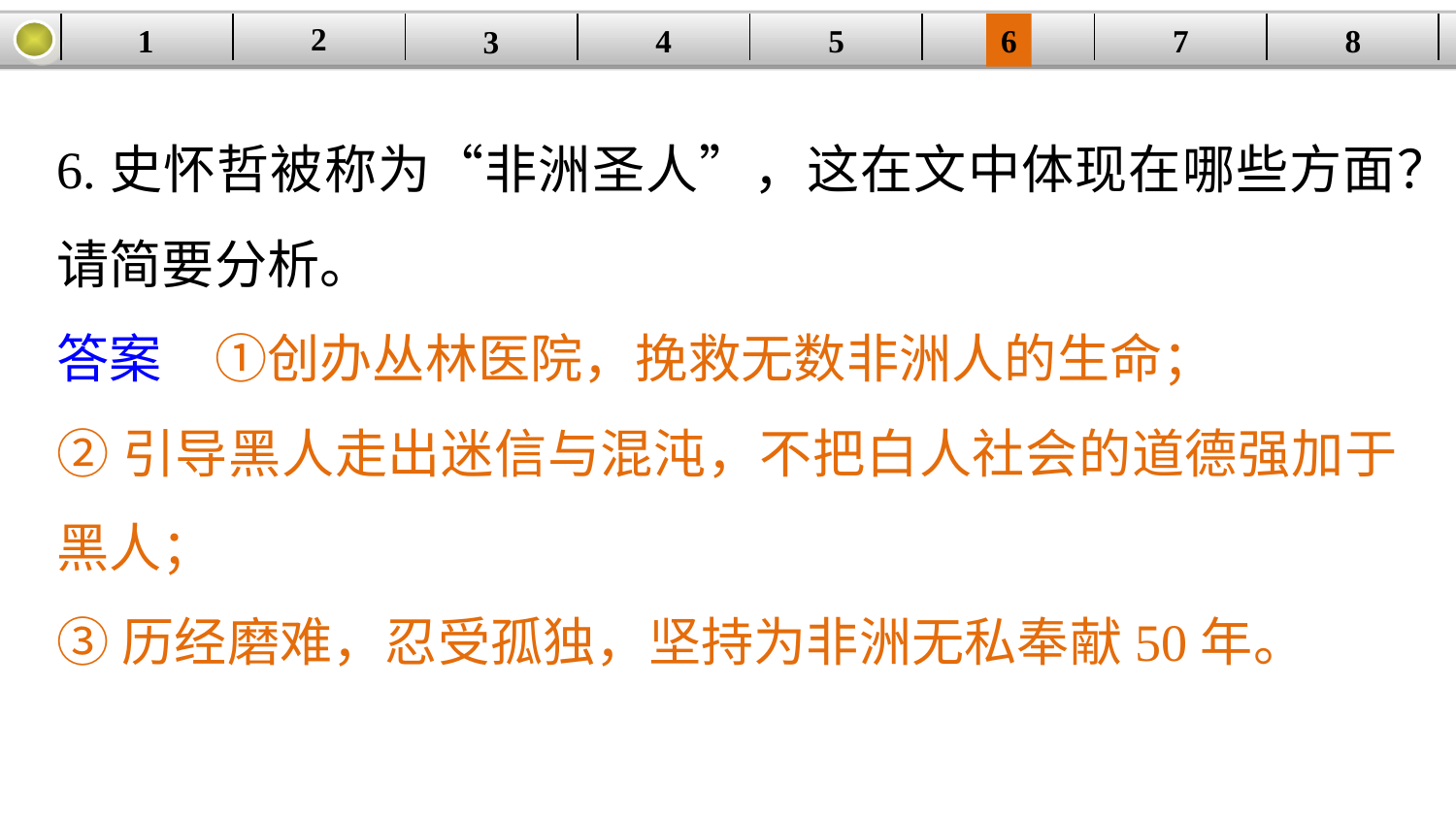

2
1
8
7
6
|  |  |  |  |  |  |  |  |
| --- | --- | --- | --- | --- | --- | --- | --- |
5
4
3

6.史怀哲被称为“非洲圣人”，这在文中体现在哪些方面？请简要分析。
答案　①创办丛林医院，挽救无数非洲人的生命；
②引导黑人走出迷信与混沌，不把白人社会的道德强加于黑人；
③历经磨难，忍受孤独，坚持为非洲无私奉献50年。